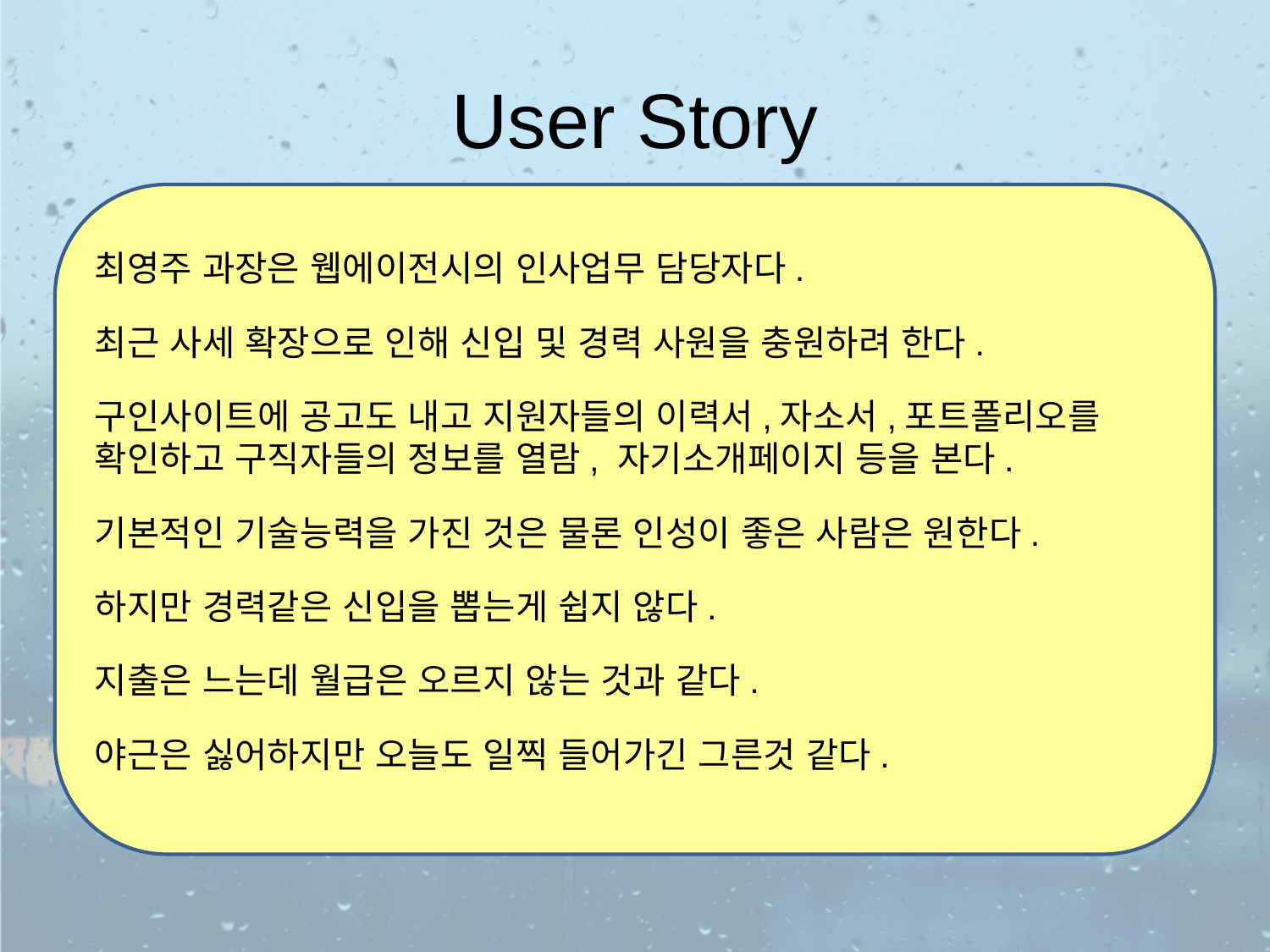

# User Story

최영주 과장은 웹에이전시의 인사업무 담당자다.

최근 사세 확장으로 인해 신입 및 경력 사원을 충원하려 한다.

구인사이트에 공고도 내고 지원자들의 이력서,자소서,포트폴리오를 확인하고 구직자들의 정보를 열람, 자기소개페이지 등을 본다.

기본적인 기술능력을 가진 것은 물론 인성이 좋은 사람은 원한다.

하지만 경력같은 신입을 뽑는게 쉽지 않다.

지출은 느는데 월급은 오르지 않는 것과 같다.

야근은 싫어하지만 오늘도 일찍 들어가긴 그른것 같다.